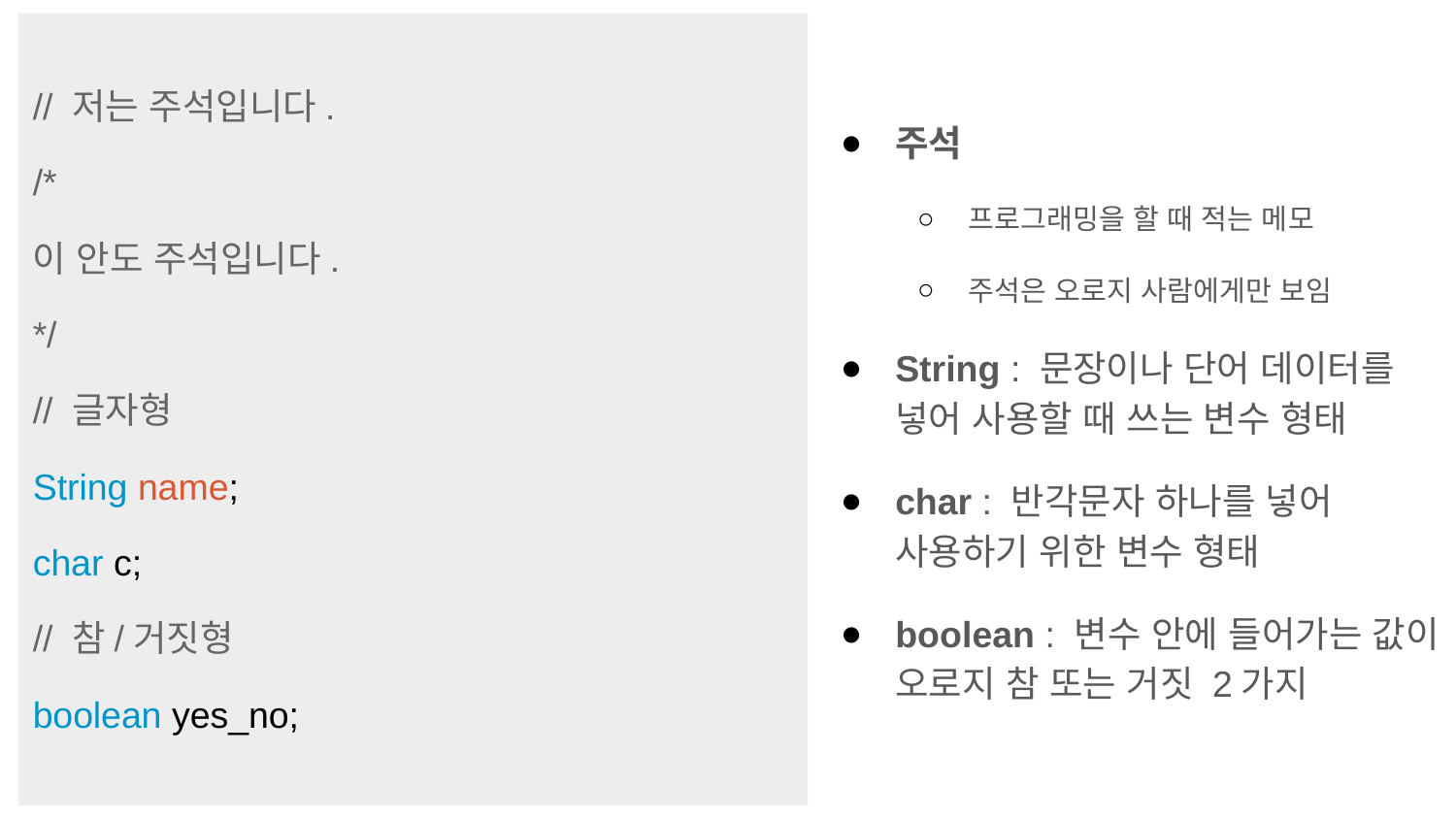

주석
프로그래밍을 할 때 적는 메모
주석은 오로지 사람에게만 보임
String : 문장이나 단어 데이터를 넣어 사용할 때 쓰는 변수 형태
char : 반각문자 하나를 넣어 사용하기 위한 변수 형태
boolean : 변수 안에 들어가는 값이 오로지 참 또는 거짓 2가지
// 저는 주석입니다.
/*
이 안도 주석입니다.
*/
// 글자형
String name;
char c;
// 참/거짓형
boolean yes_no;